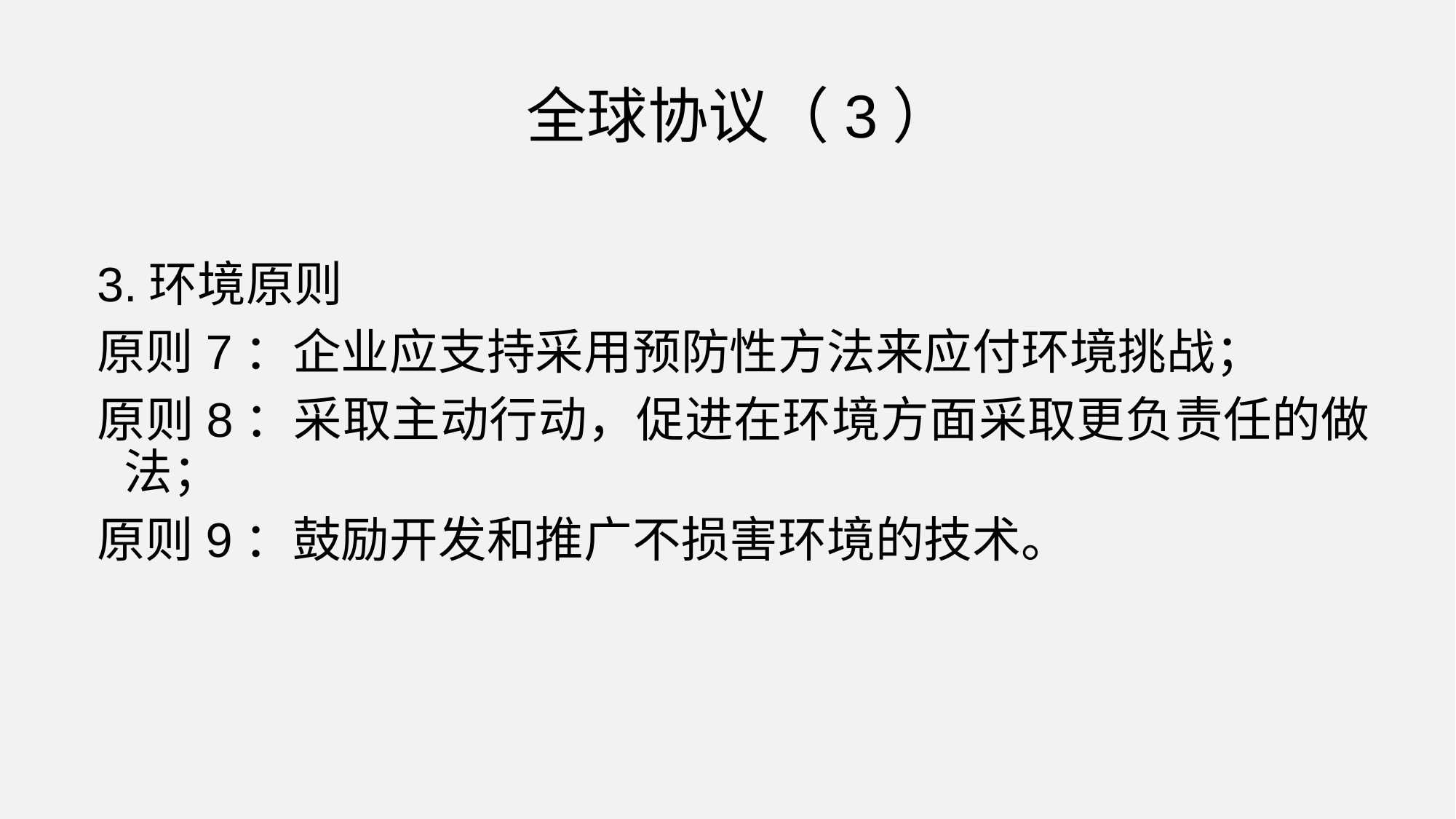

# 全球协议（3）
3.环境原则
原则7：企业应支持采用预防性方法来应付环境挑战；
原则8：采取主动行动，促进在环境方面采取更负责任的做法；
原则9：鼓励开发和推广不损害环境的技术。